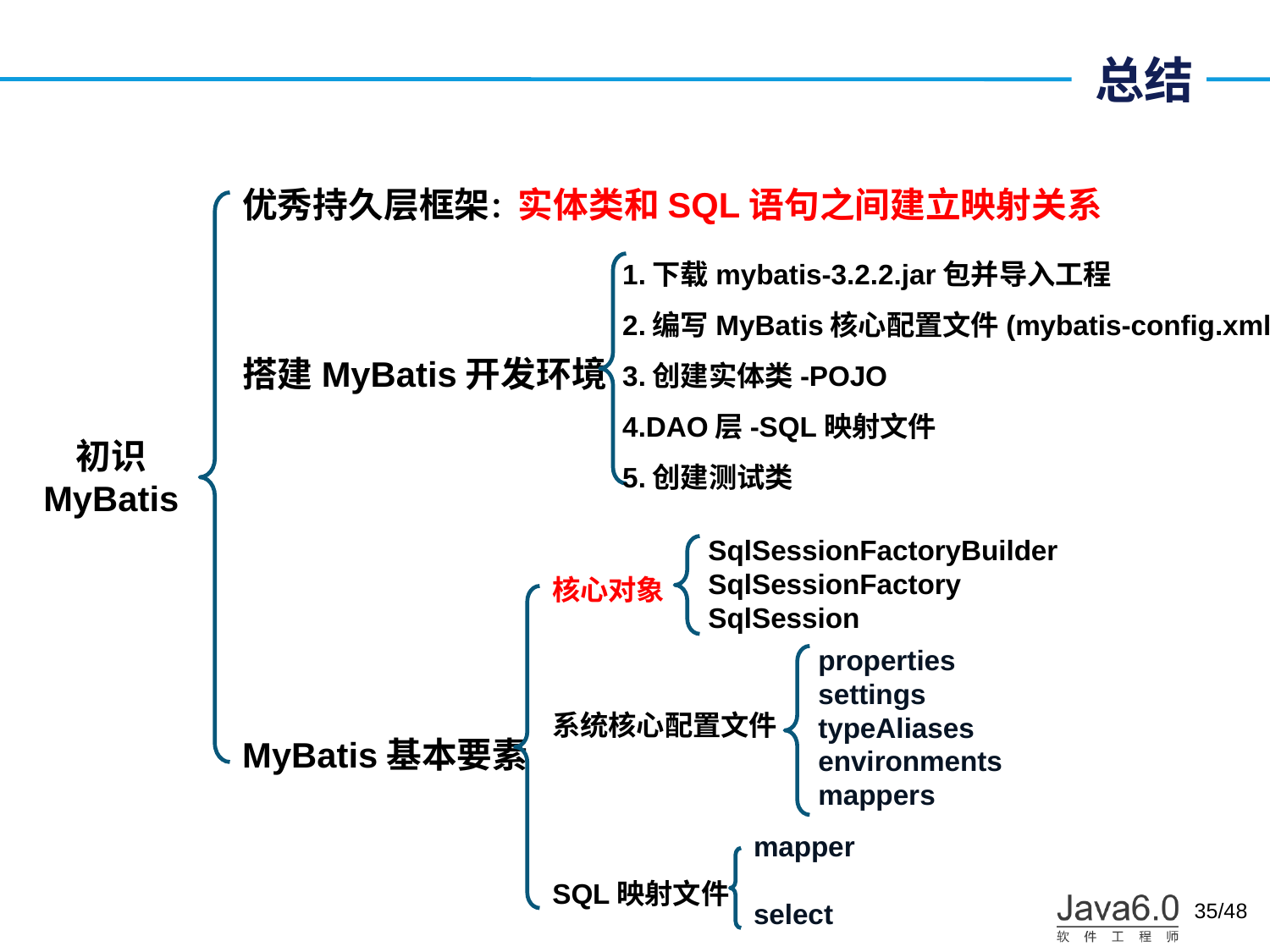

# 总结
优秀持久层框架：实体类和SQL语句之间建立映射关系

搭建MyBatis开发环境

MyBatis基本要素

1.下载mybatis-3.2.2.jar包并导入工程
2.编写MyBatis核心配置文件(mybatis-config.xml)
3.创建实体类-POJO
4.DAO层-SQL映射文件
5.创建测试类

初识
MyBatis
SqlSessionFactoryBuilder
SqlSessionFactory
SqlSession

核心对象

系统核心配置文件

SQL映射文件

properties
settings
typeAliases
environments
mappers

mapper

select

35/48